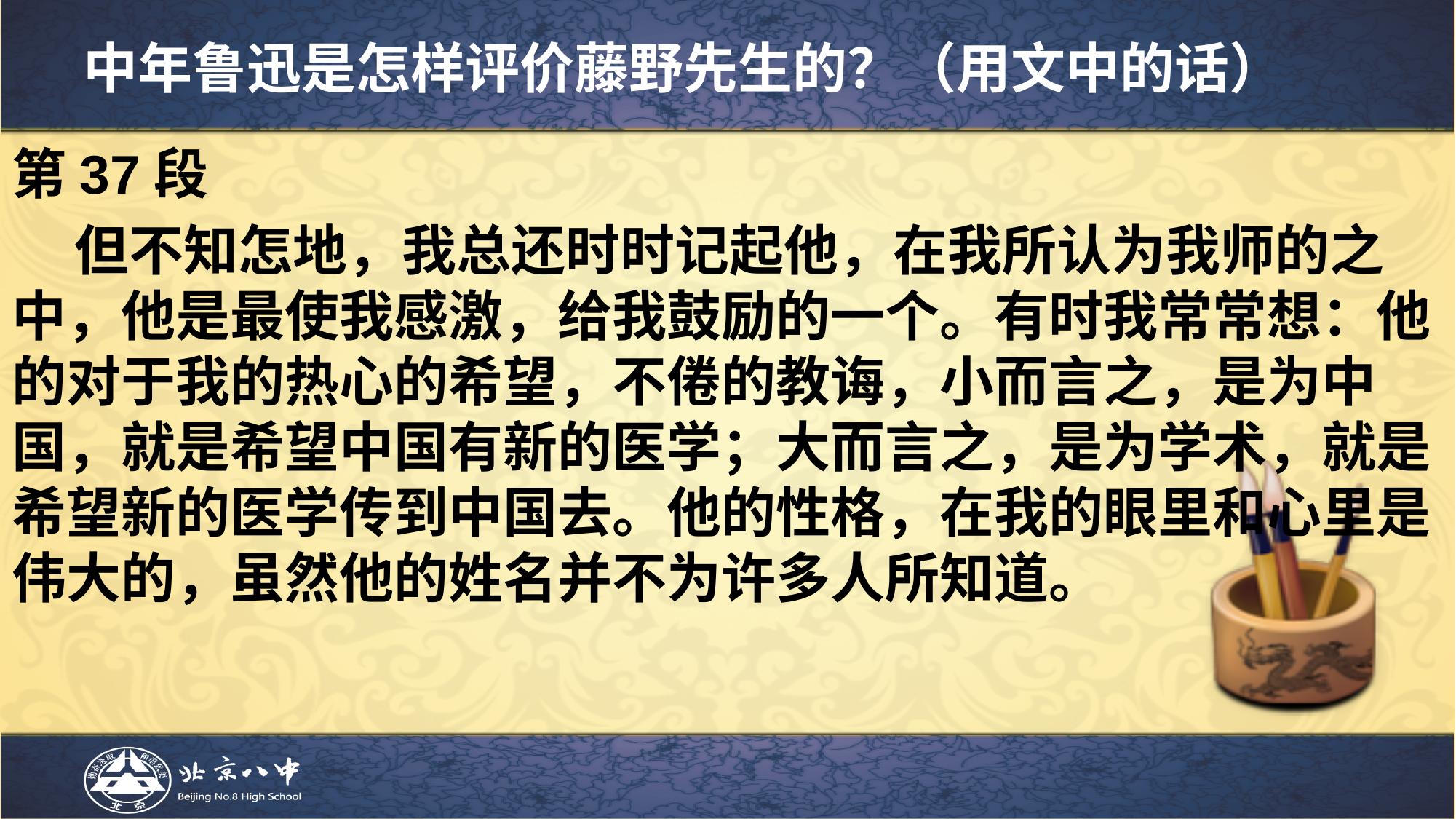

# 中年鲁迅是怎样评价藤野先生的？（用文中的话）
第37段
    但不知怎地，我总还时时记起他，在我所认为我师的之中，他是最使我感激，给我鼓励的一个。有时我常常想：他的对于我的热心的希望，不倦的教诲，小而言之，是为中国，就是希望中国有新的医学；大而言之，是为学术，就是希望新的医学传到中国去。他的性格，在我的眼里和心里是伟大的，虽然他的姓名并不为许多人所知道。